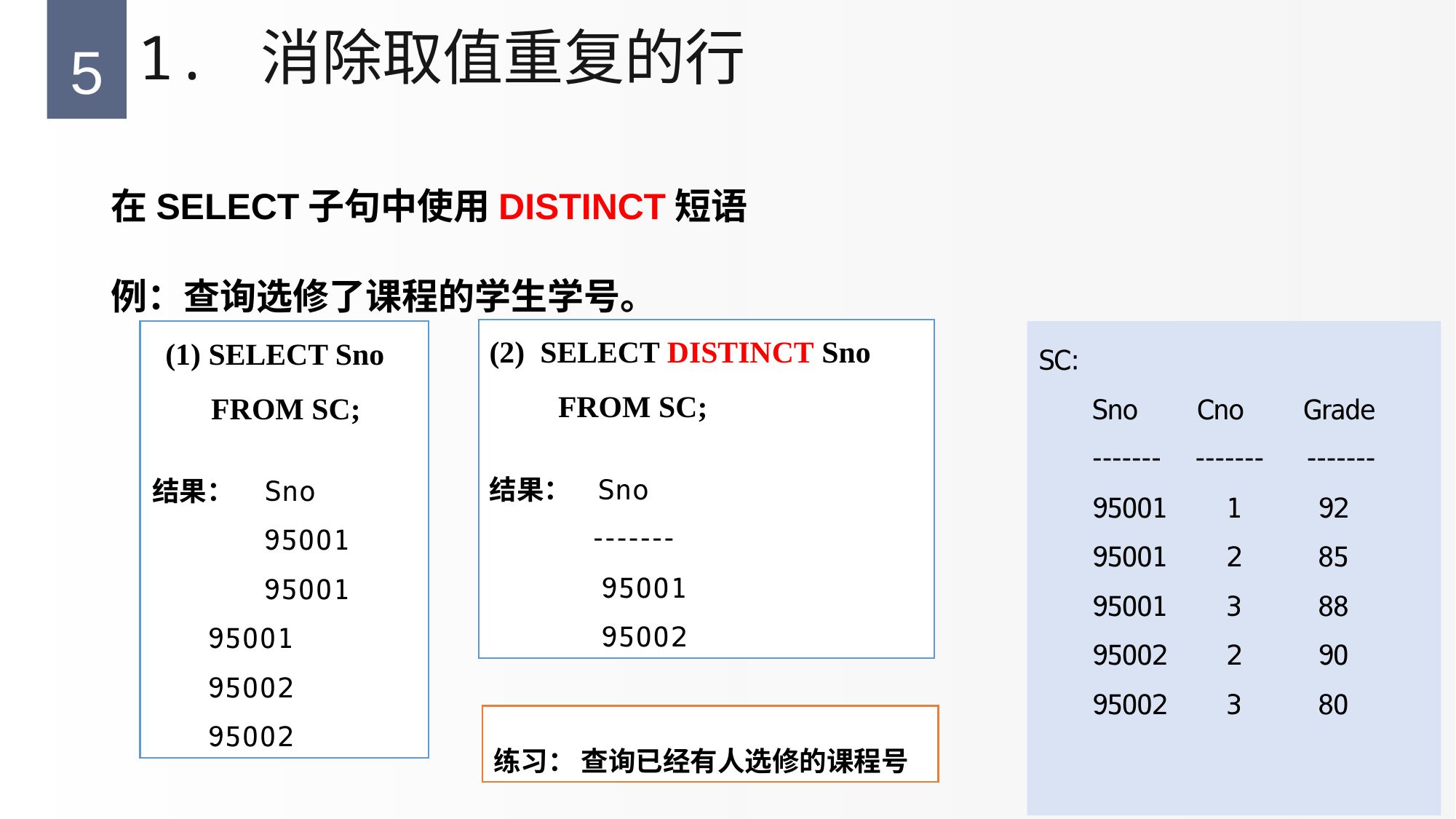

# 1. 消除取值重复的行
在SELECT子句中使用DISTINCT短语
例：查询选修了课程的学生学号。
(1) SELECT Sno
      FROM SC;
(2)  SELECT DISTINCT Sno
         FROM SC;

结果：	Sno
             -------
              95001
              95002

结果：    Sno
              95001
              95001
       95001
       95002
       95002
SC:
Sno       Cno       Grade
-------    -------     -------
95001       1         92
95001       2         85
95001       3         88
95002       2         90
95002       3         80
练习： 查询已经有人选修的课程号
31